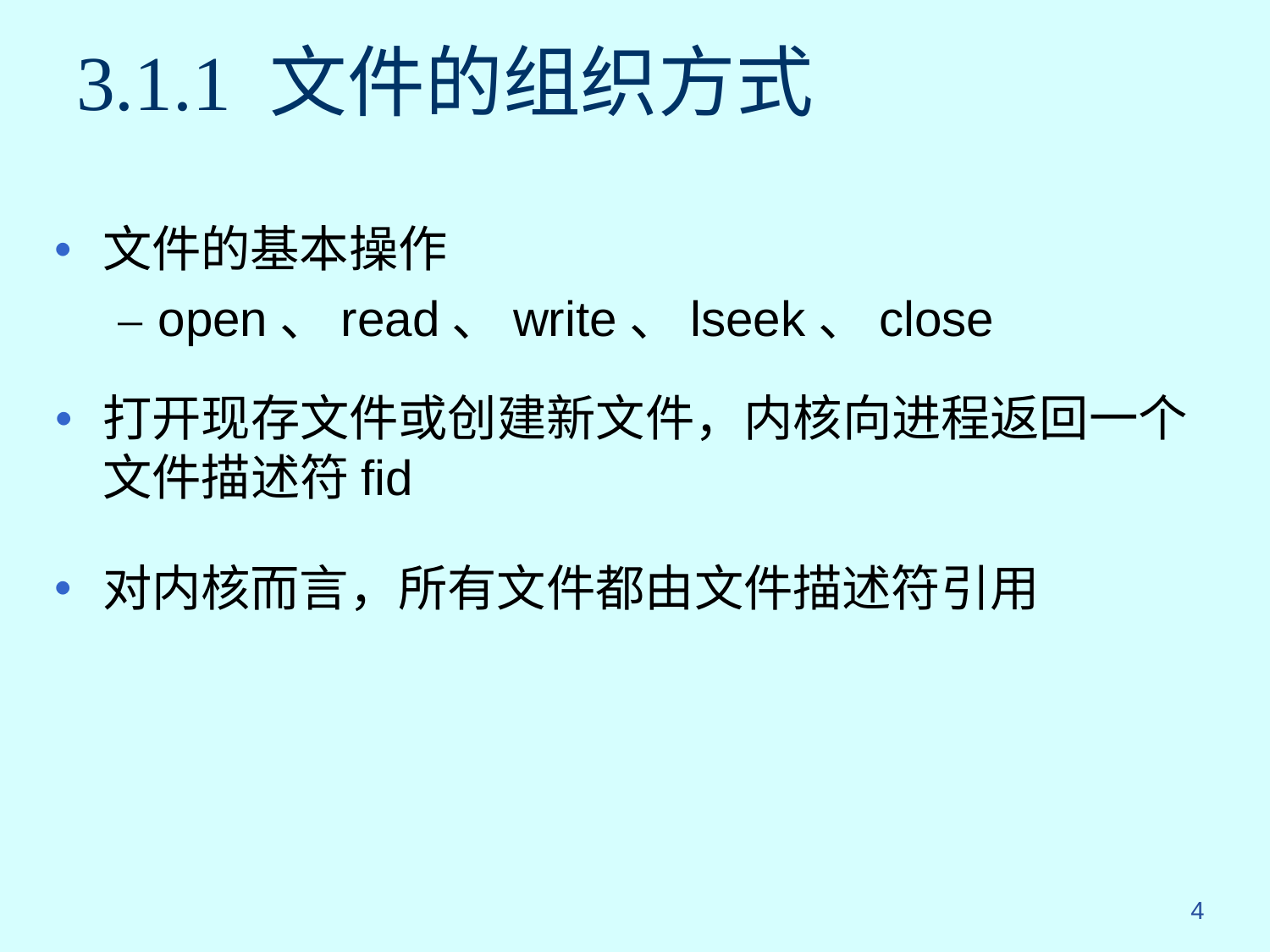

# 3.1.1 文件的组织方式
文件的基本操作
open、read、write、lseek、close
打开现存文件或创建新文件，内核向进程返回一个文件描述符fid
对内核而言，所有文件都由文件描述符引用

4
4